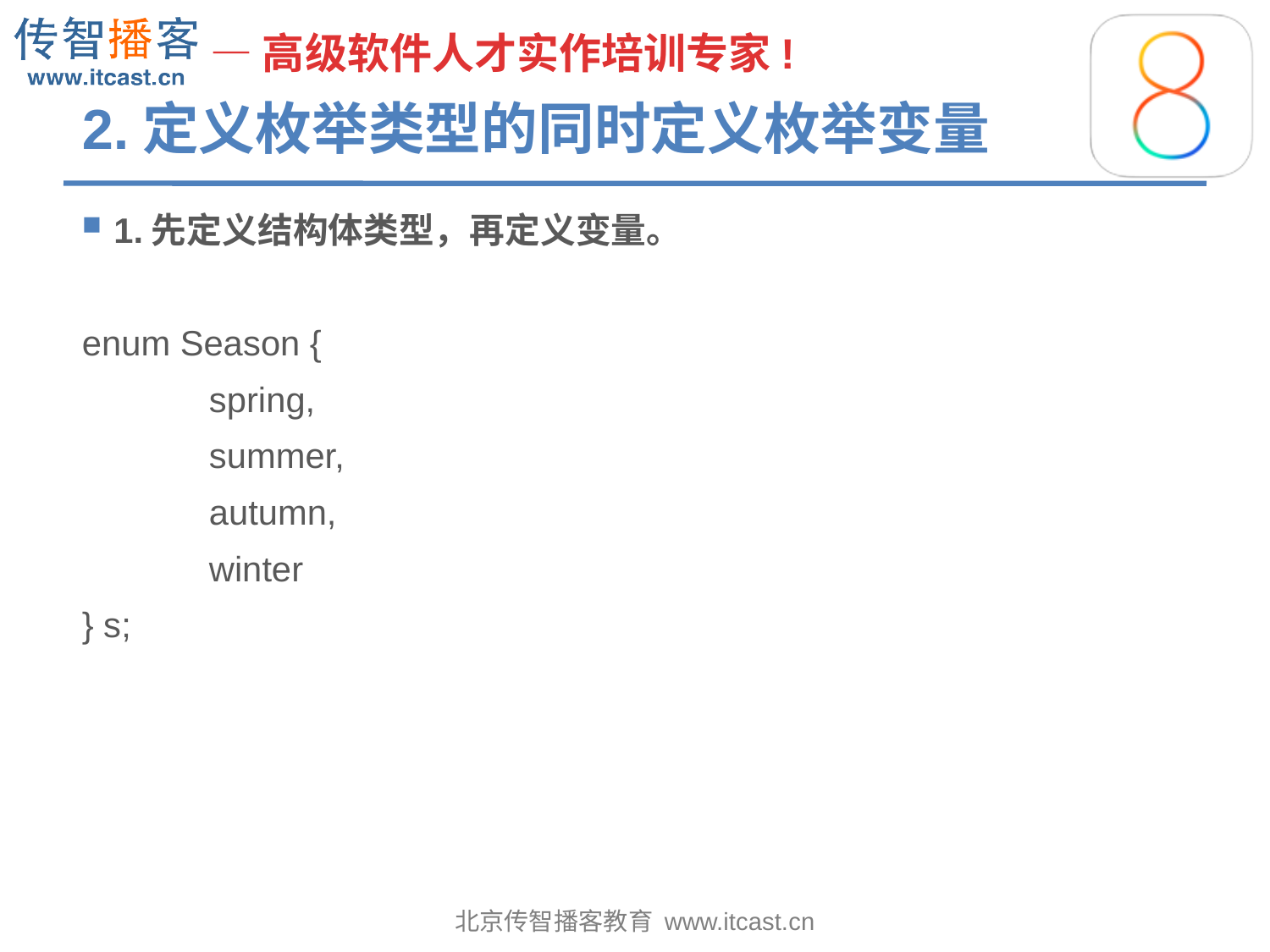

# 2.定义枚举类型的同时定义枚举变量
1.先定义结构体类型，再定义变量。

enum Season {
	spring,
	summer,
	autumn,
 	winter
} s;